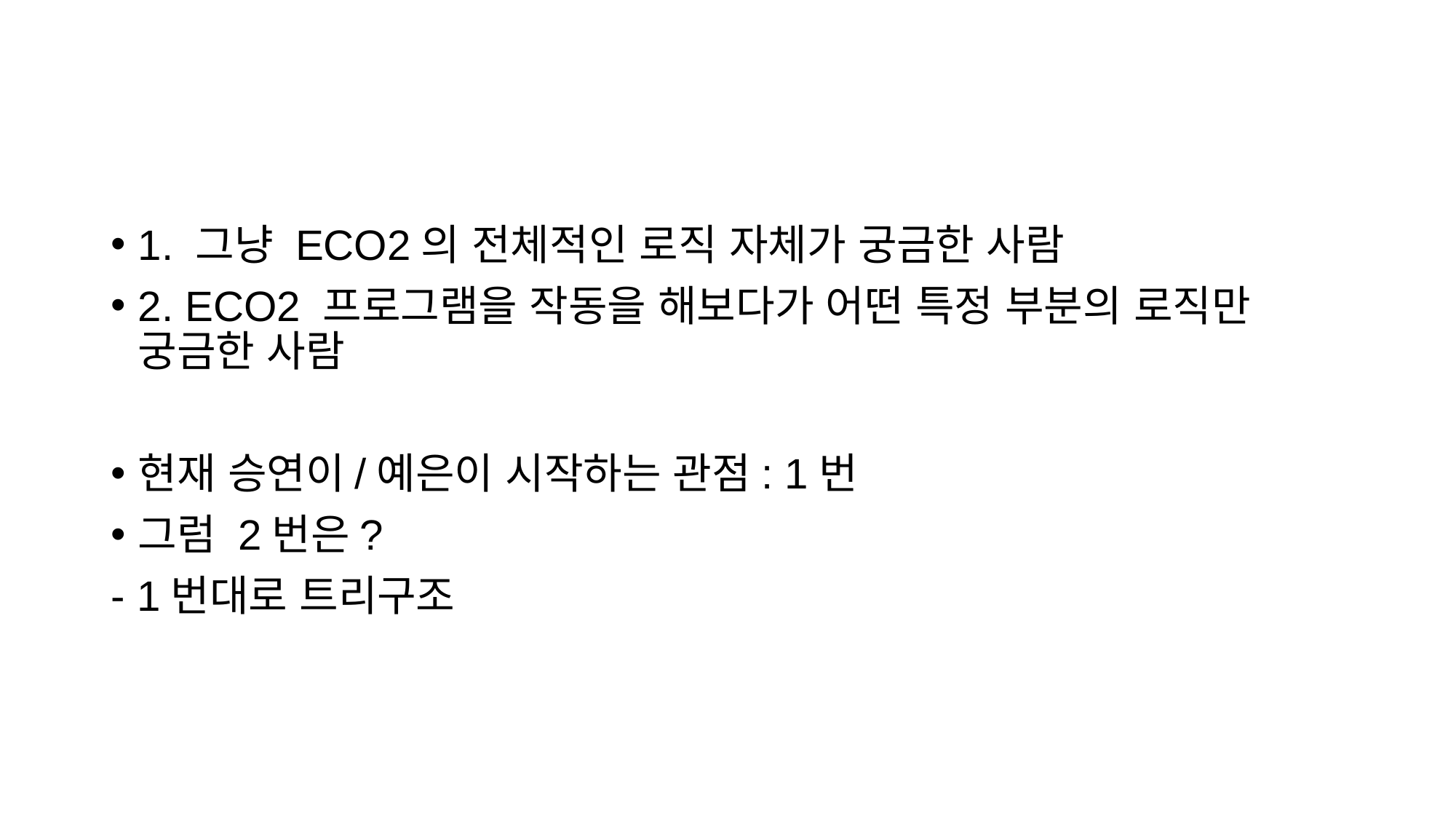

1. 그냥 ECO2의 전체적인 로직 자체가 궁금한 사람
2. ECO2 프로그램을 작동을 해보다가 어떤 특정 부분의 로직만  궁금한 사람

현재 승연이/예은이 시작하는 관점: 1번
그럼 2번은?
- 1번대로 트리구조